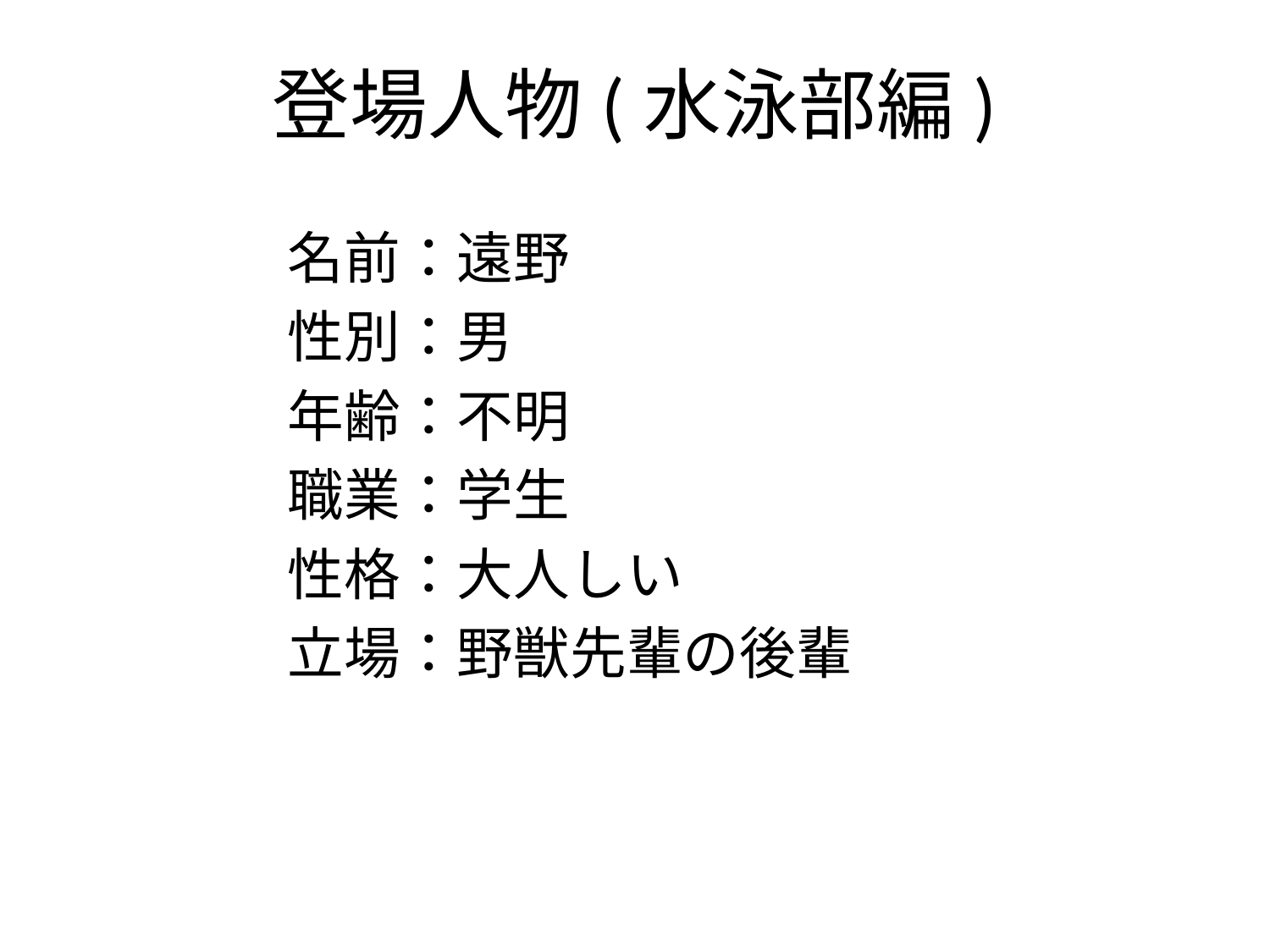

# 登場人物(水泳部編)
名前：遠野
性別：男
年齢：不明
職業：学生
性格：大人しい
立場：野獣先輩の後輩